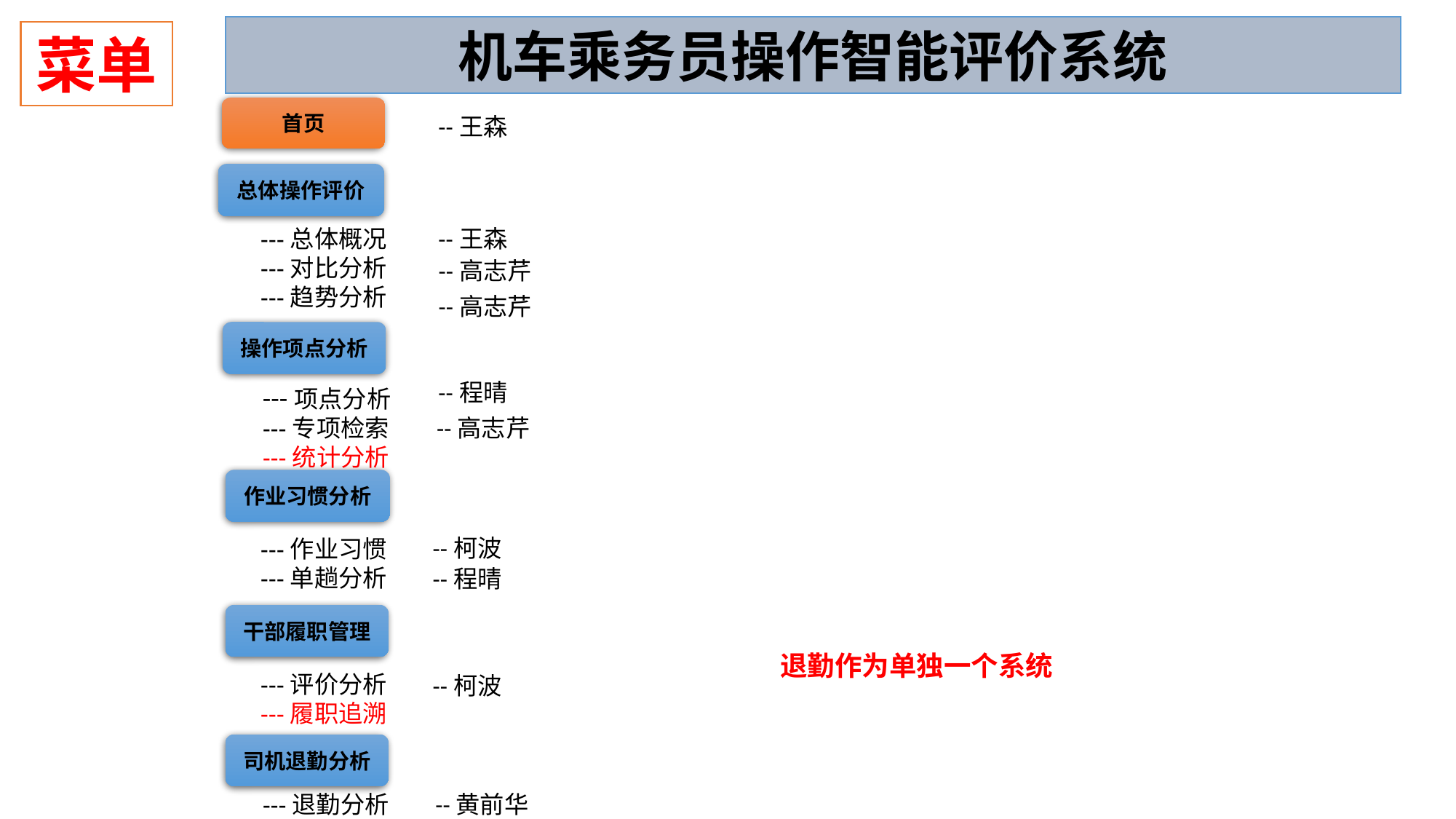

机车乘务员操作智能评价系统
菜单
首页
--王森
总体操作评价
---总体概况
---对比分析
---趋势分析
--王森
--高志芹
--高志芹
操作项点分析
--程晴
---项点分析
---专项检索
---统计分析

--高志芹
作业习惯分析
--柯波
---作业习惯
---单趟分析
--程晴
干部履职管理
退勤作为单独一个系统
---评价分析
---履职追溯

--柯波
司机退勤分析
---退勤分析

--黄前华